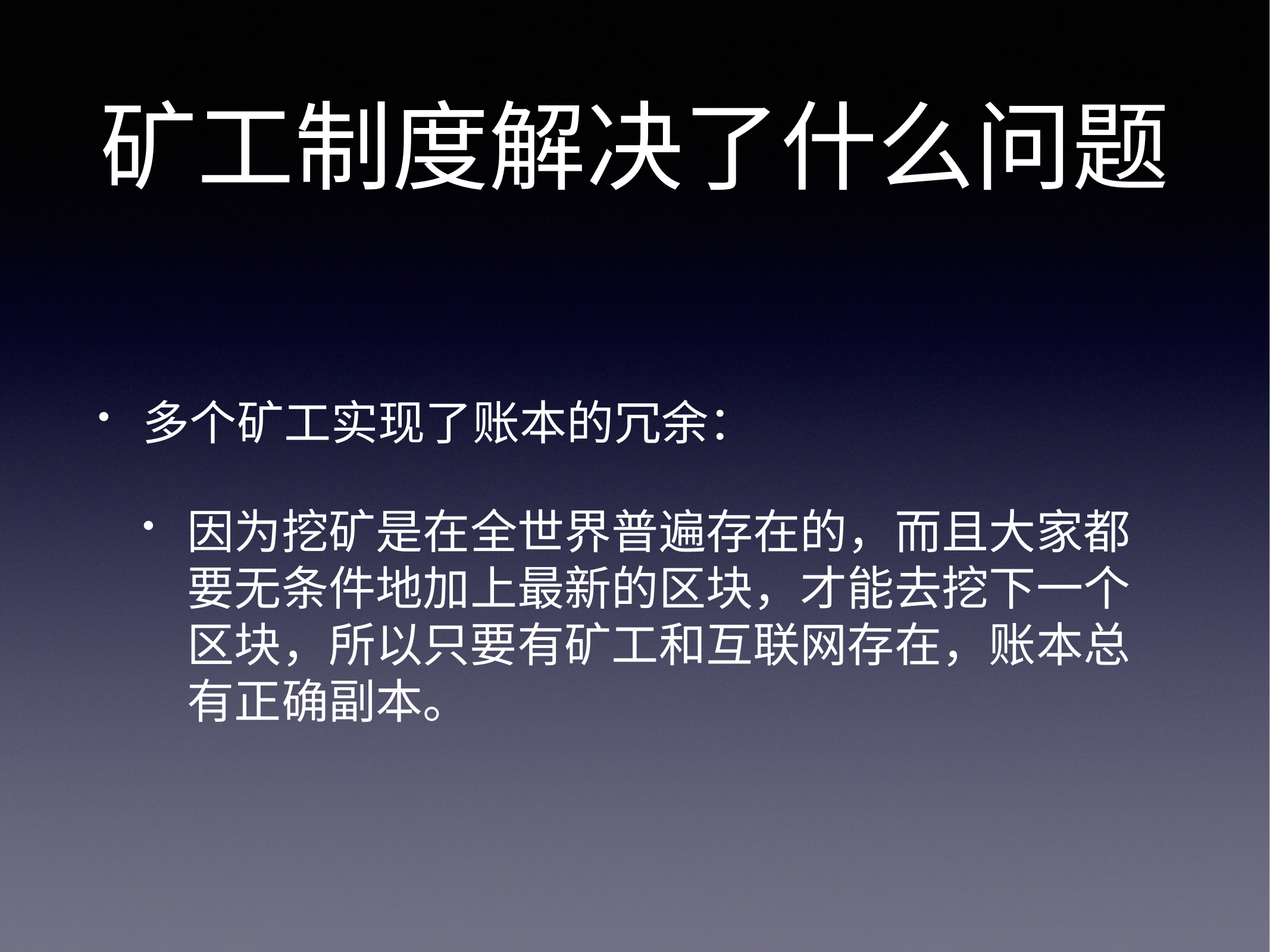

# 矿工制度解决了什么问题
多个矿工实现了账本的冗余：
因为挖矿是在全世界普遍存在的，而且大家都要无条件地加上最新的区块，才能去挖下一个区块，所以只要有矿工和互联网存在，账本总有正确副本。